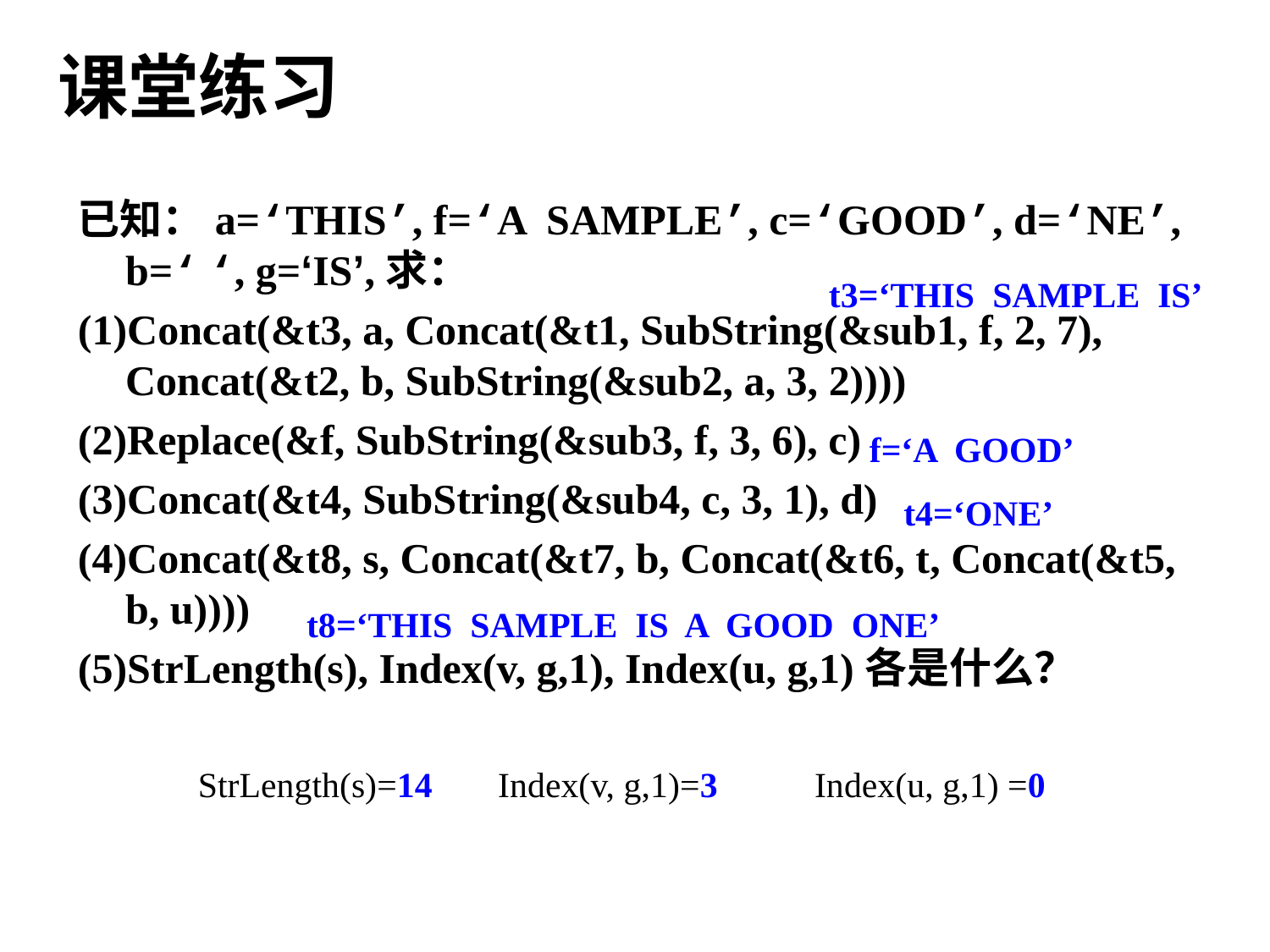

# 课堂练习
已知：a=‘THIS’, f=‘A  SAMPLE’, c=‘GOOD’, d=‘NE’, b=‘ ‘, g=‘IS’,求：
(1)Concat(&t3, a, Concat(&t1, SubString(&sub1, f, 2, 7), Concat(&t2, b, SubString(&sub2, a, 3, 2))))
(2)Replace(&f, SubString(&sub3, f, 3, 6), c)
(3)Concat(&t4, SubString(&sub4, c, 3, 1), d)
(4)Concat(&t8, s, Concat(&t7, b, Concat(&t6, t, Concat(&t5, b, u))))
(5)StrLength(s), Index(v, g,1), Index(u, g,1)各是什么？
t3=‘THIS  SAMPLE  IS’
f=‘A  GOOD’
t4=‘ONE’
t8=‘THIS  SAMPLE  IS  A  GOOD  ONE’
StrLength(s)=14
Index(v, g,1)=3
Index(u, g,1) =0